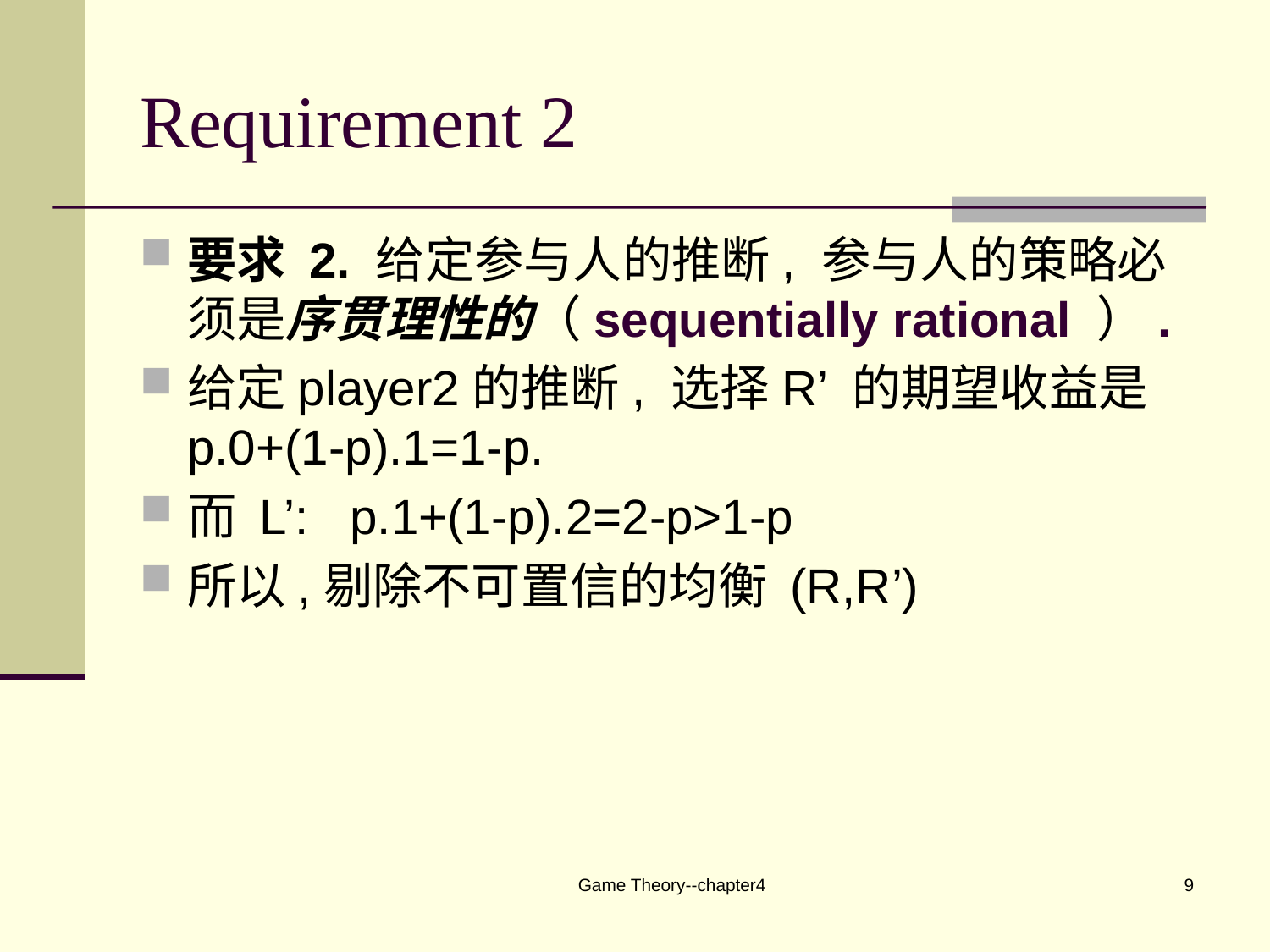

# Requirement 2
要求 2. 给定参与人的推断, 参与人的策略必须是序贯理性的（sequentially rational ）.
给定player2的推断, 选择R’ 的期望收益是p.0+(1-p).1=1-p.
而 L’:   p.1+(1-p).2=2-p>1-p
所以,剔除不可置信的均衡 (R,R’)
Game Theory--chapter4
9